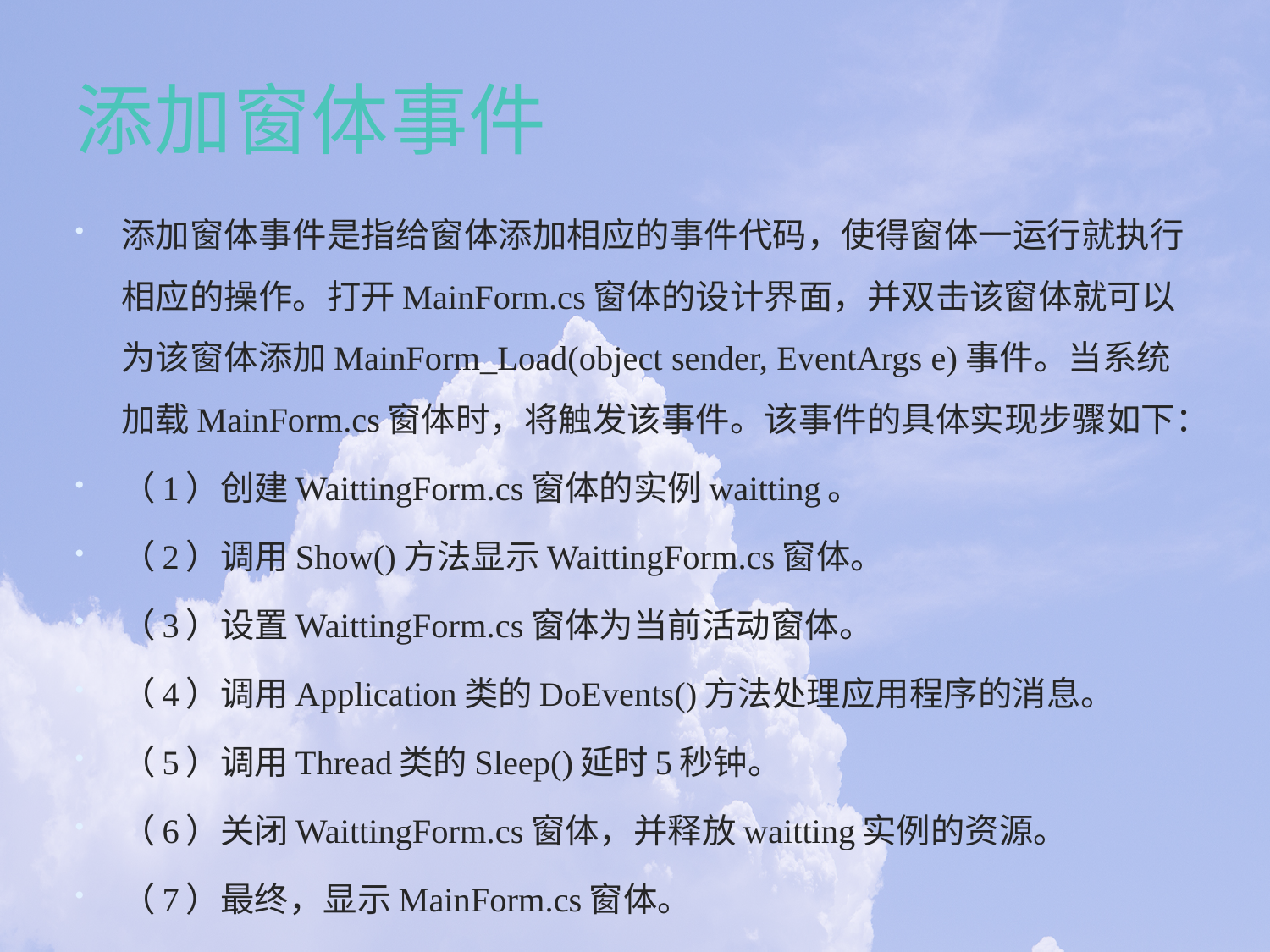

# 添加窗体事件
添加窗体事件是指给窗体添加相应的事件代码，使得窗体一运行就执行相应的操作。打开MainForm.cs窗体的设计界面，并双击该窗体就可以为该窗体添加MainForm_Load(object sender, EventArgs e)事件。当系统加载MainForm.cs窗体时，将触发该事件。该事件的具体实现步骤如下：
（1）创建WaittingForm.cs窗体的实例waitting。
（2）调用Show()方法显示WaittingForm.cs窗体。
（3）设置WaittingForm.cs窗体为当前活动窗体。
（4）调用Application类的DoEvents()方法处理应用程序的消息。
（5）调用Thread类的Sleep()延时5秒钟。
（6）关闭WaittingForm.cs窗体，并释放waitting实例的资源。
（7）最终，显示MainForm.cs窗体。